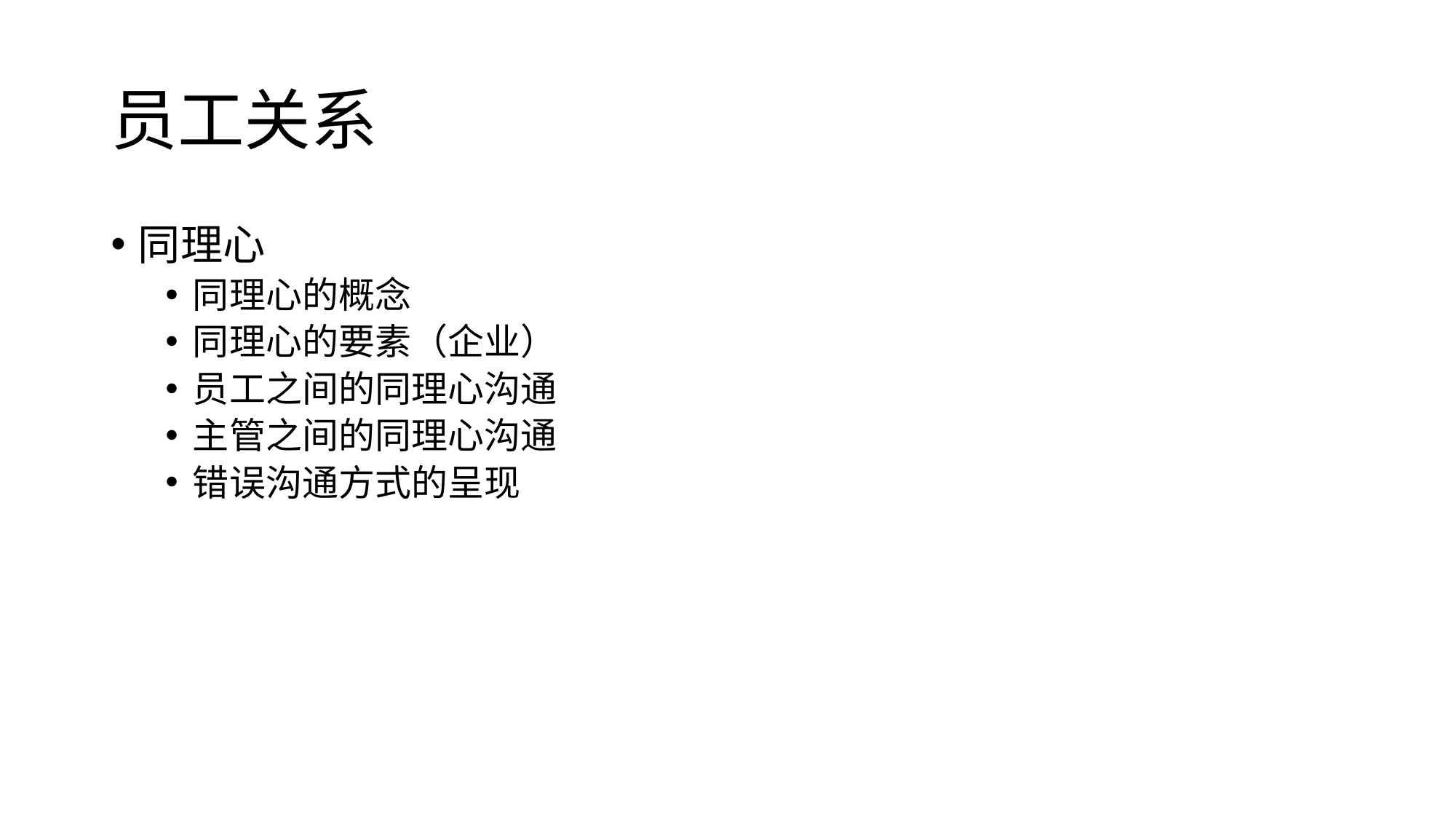

# 员工关系
同理心
同理心的概念
同理心的要素（企业）
员工之间的同理心沟通
主管之间的同理心沟通
错误沟通方式的呈现